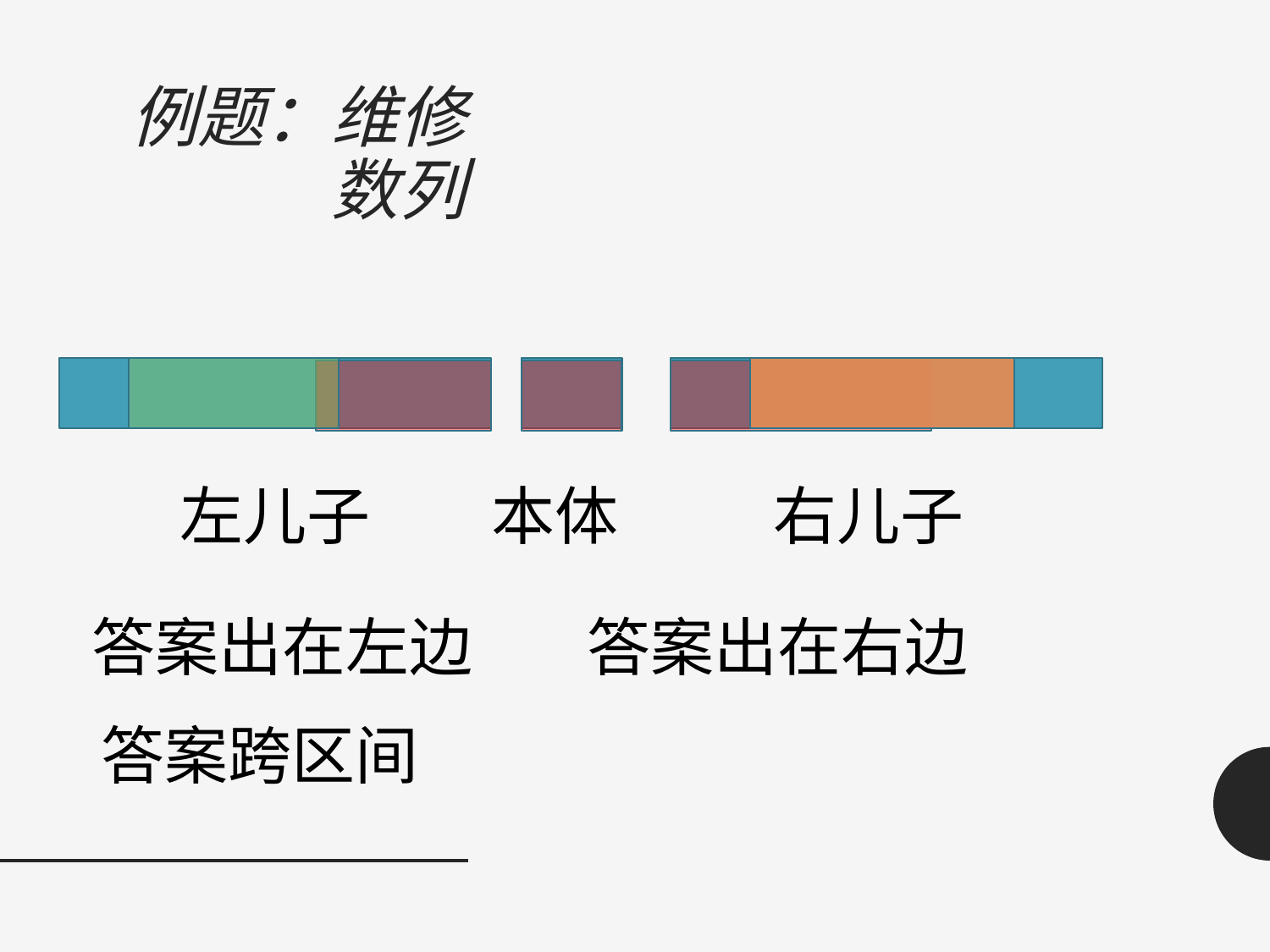

# 例题：维修数列

左儿子
本体
右儿子
答案出在左边
答案出在右边
答案跨区间